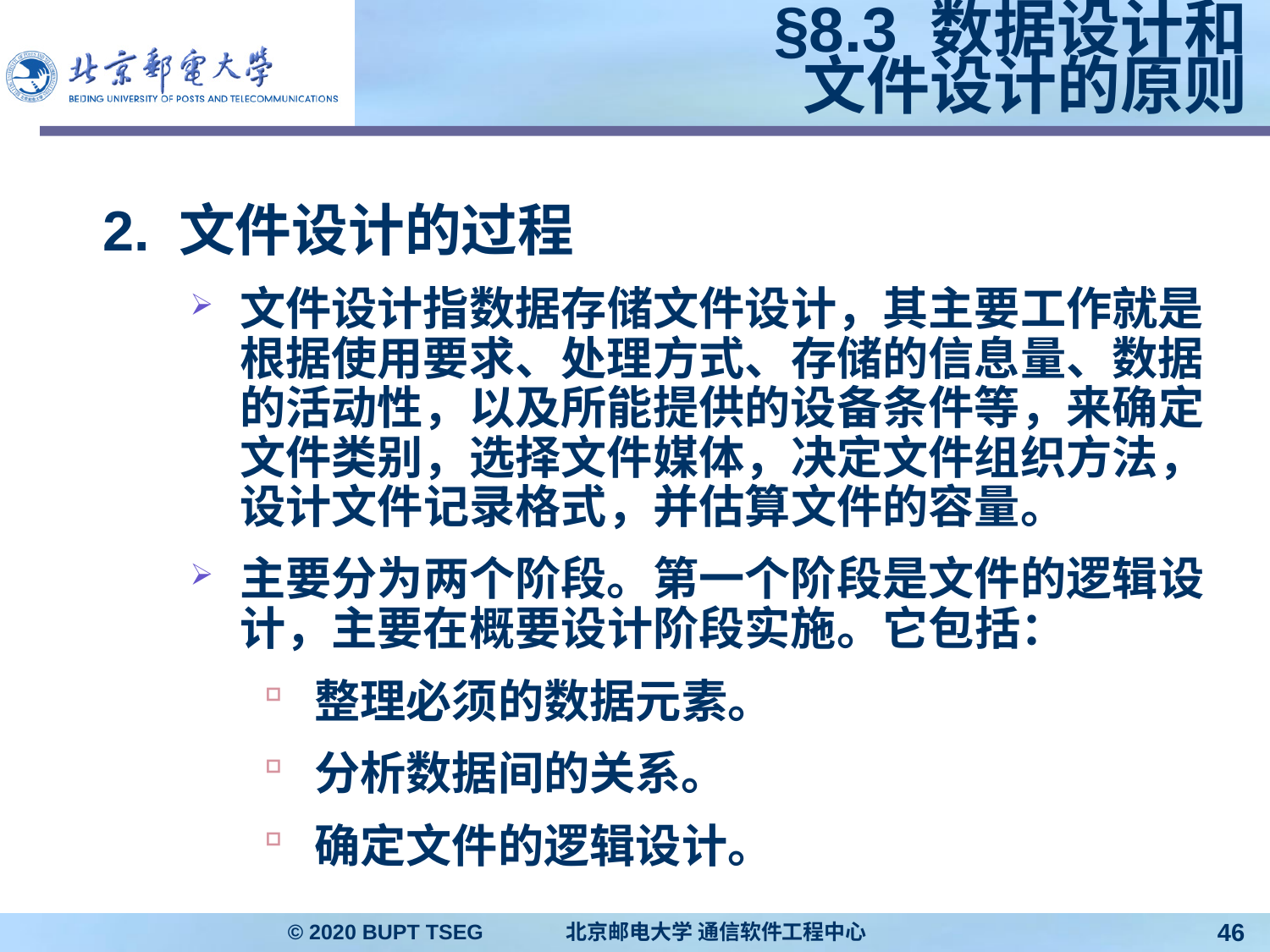

# §8.3 数据设计和 文件设计的原则
2. 文件设计的过程
文件设计指数据存储文件设计，其主要工作就是根据使用要求、处理方式、存储的信息量、数据的活动性，以及所能提供的设备条件等，来确定文件类别，选择文件媒体，决定文件组织方法，设计文件记录格式，并估算文件的容量。
主要分为两个阶段。第一个阶段是文件的逻辑设计，主要在概要设计阶段实施。它包括：
整理必须的数据元素。
分析数据间的关系。
确定文件的逻辑设计。
© 2020 BUPT TSEG             北京邮电大学 通信软件工程中心